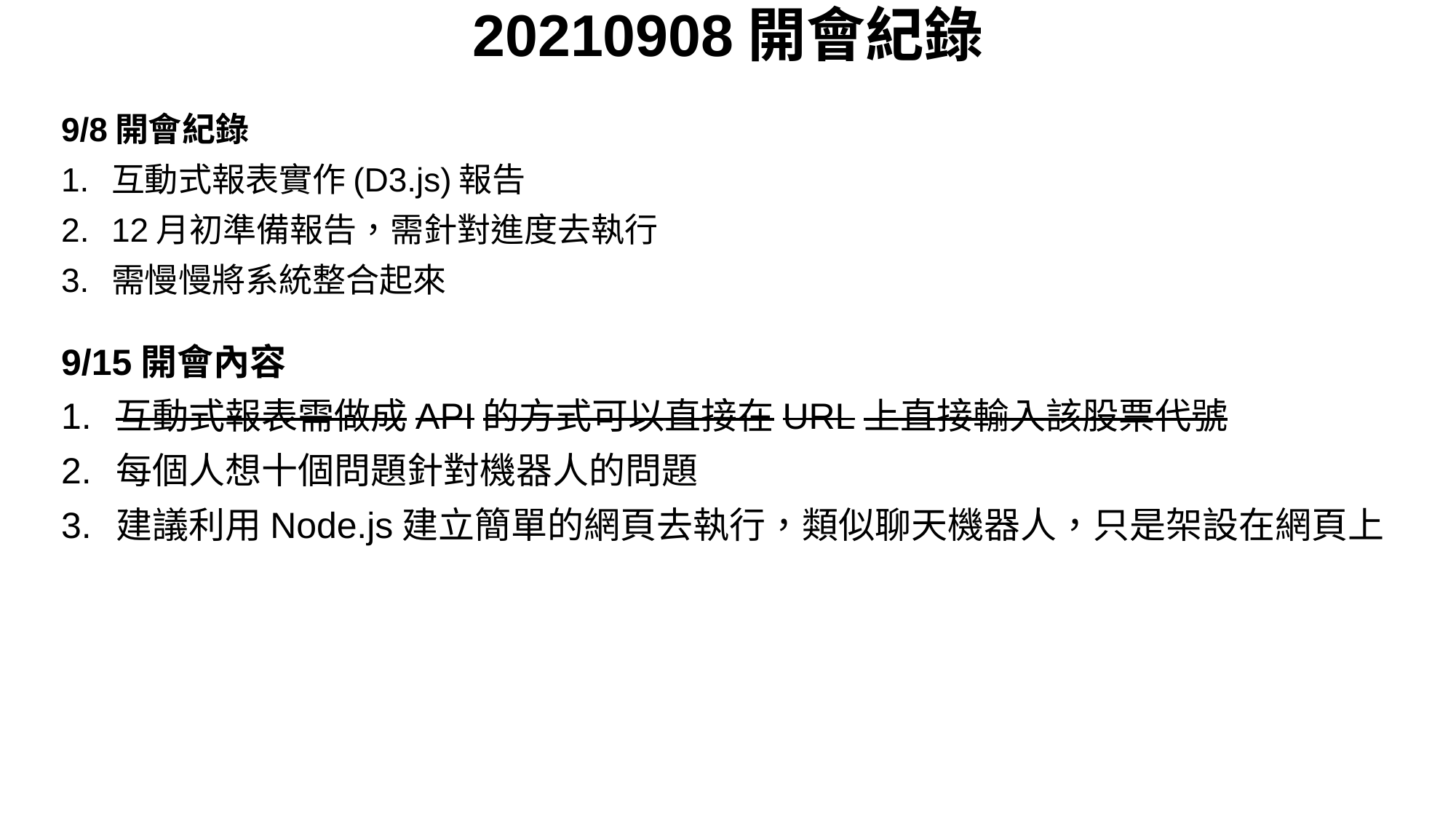

# 20210908開會紀錄
9/8開會紀錄
互動式報表實作(D3.js)報告
12月初準備報告，需針對進度去執行
需慢慢將系統整合起來
9/15開會內容
互動式報表需做成API的方式可以直接在URL上直接輸入該股票代號
每個人想十個問題針對機器人的問題
建議利用Node.js建立簡單的網頁去執行，類似聊天機器人，只是架設在網頁上